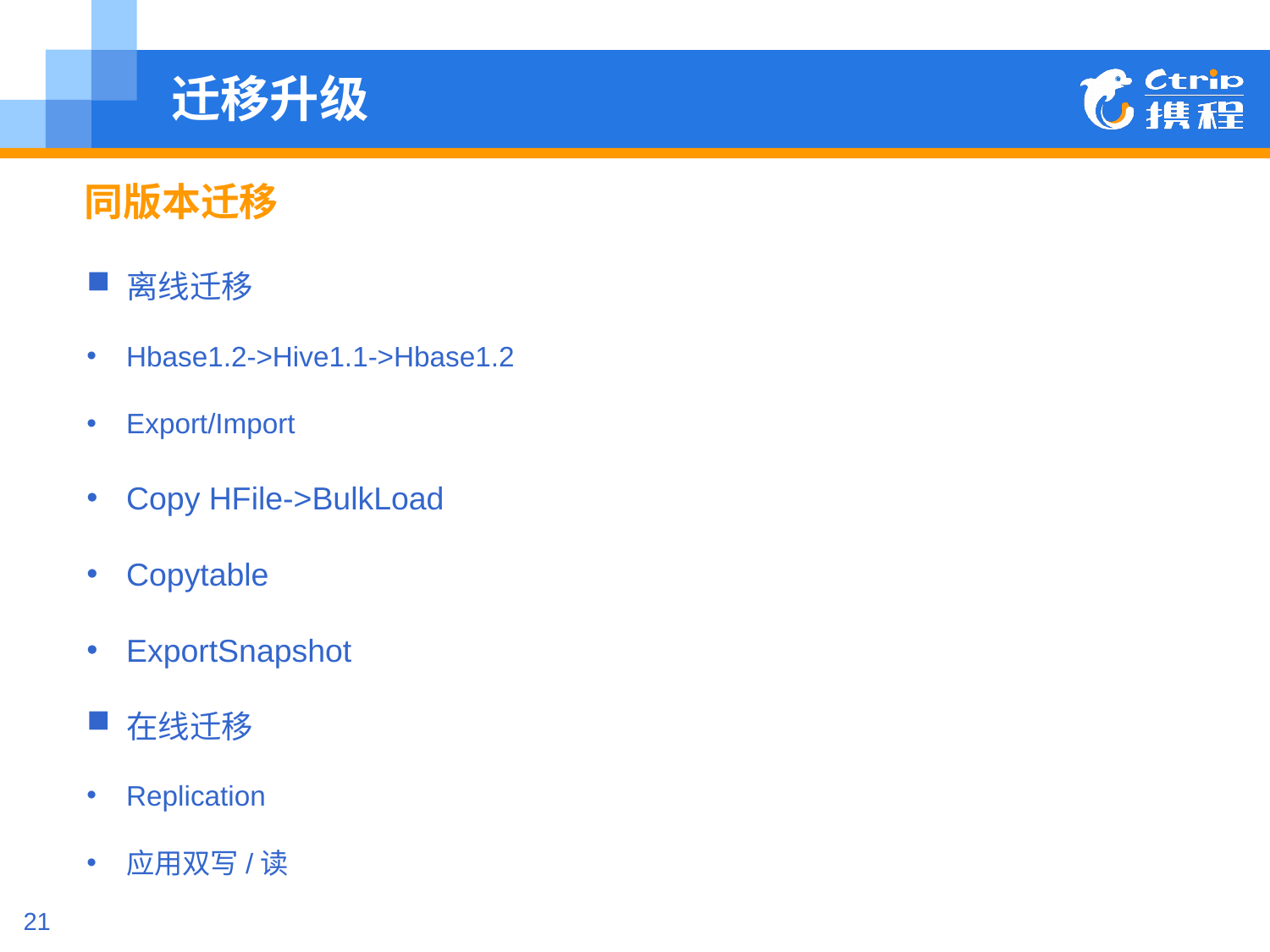

# 迁移升级
同版本迁移
离线迁移
Hbase1.2->Hive1.1->Hbase1.2
Export/Import
Copy HFile->BulkLoad
Copytable
ExportSnapshot
在线迁移
Replication
应用双写/读
21